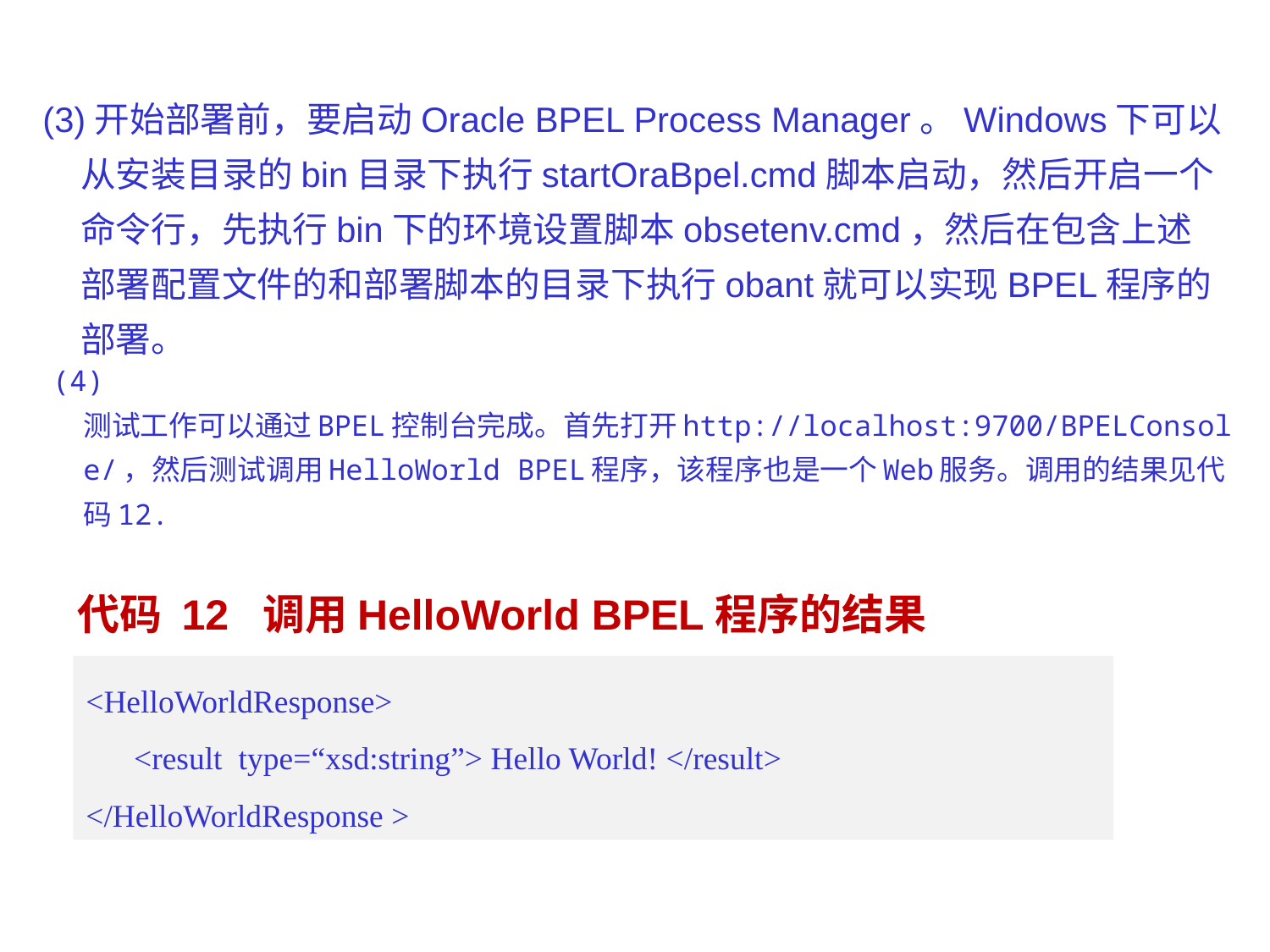

(3)开始部署前，要启动Oracle BPEL Process Manager。Windows下可以从安装目录的bin目录下执行startOraBpel.cmd脚本启动，然后开启一个命令行，先执行bin下的环境设置脚本obsetenv.cmd，然后在包含上述部署配置文件的和部署脚本的目录下执行obant就可以实现BPEL程序的部署。
(4) 测试工作可以通过BPEL控制台完成。首先打开http://localhost:9700/BPELConsole/，然后测试调用HelloWorld BPEL程序，该程序也是一个Web服务。调用的结果见代码12.
代码 12  调用HelloWorld BPEL程序的结果
<HelloWorldResponse>
      <result  type=“xsd:string”> Hello World! </result>
</HelloWorldResponse >